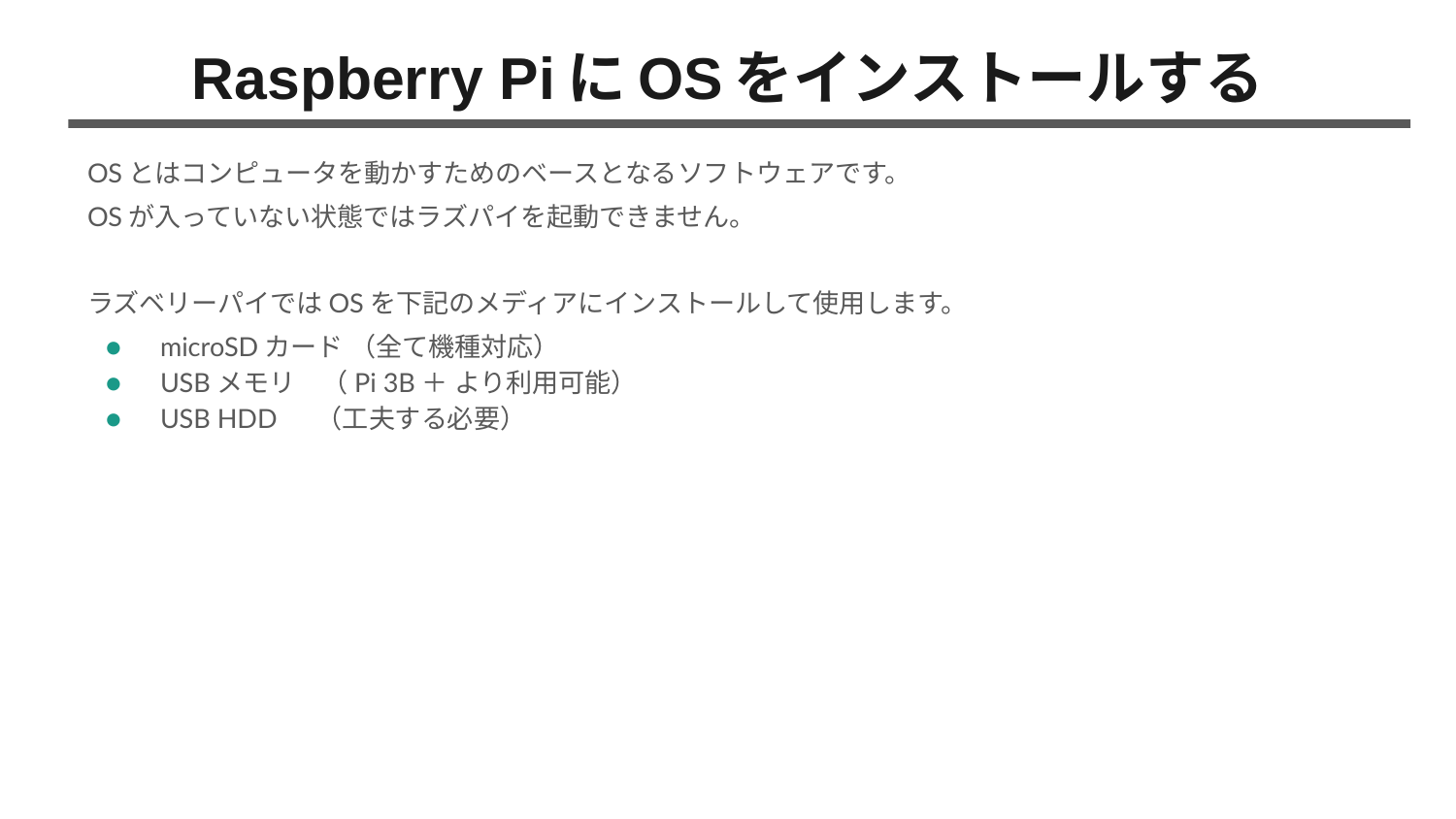

# Raspberry PiにOSをインストールする
OSとはコンピュータを動かすためのベースとなるソフトウェアです。
OSが入っていない状態ではラズパイを起動できません。

ラズベリーパイではOSを下記のメディアにインストールして使用します。
microSDカード （全て機種対応）
USBメモリ　（Pi 3B＋ より利用可能）
USB HDD 　（工夫する必要）